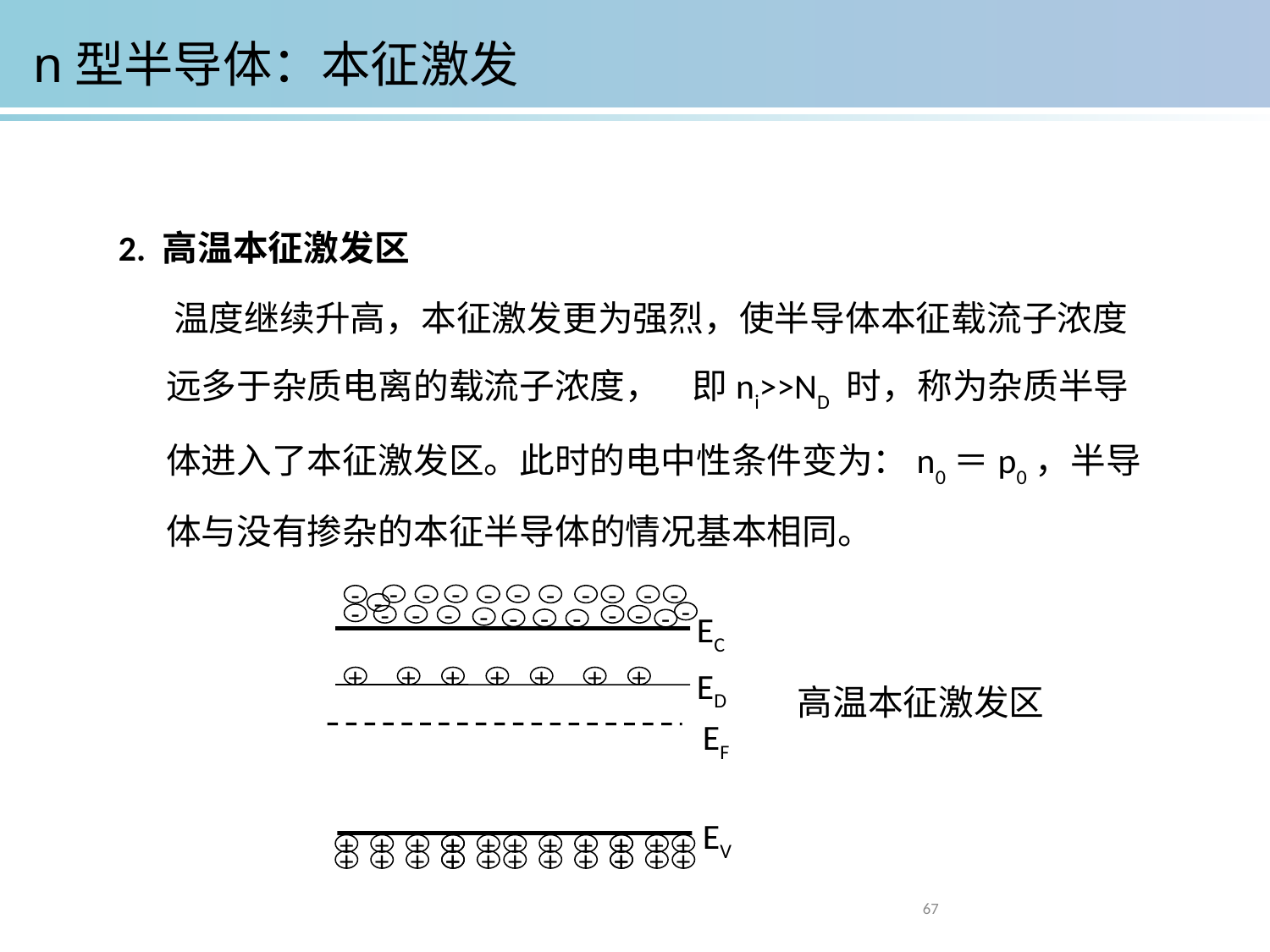

n型半导体：本征激发
2. 高温本征激发区
      温度继续升高，本征激发更为强烈，使半导体本征载流子浓度远多于杂质电离的载流子浓度，    即ni>>ND 时，称为杂质半导体进入了本征激发区。此时的电中性条件变为：n0＝p0，半导体与没有掺杂的本征半导体的情况基本相同。
-
-
-
-
-
-
-
-
-
-
-
-
EC
-
-
-
-
-
-
-
-
-
-
-
-

ED
+
+
+
+
+
+
+

EF

EV

+
+
+
+
+
+
+
+
+
+
+
+
+
+
+
+
+
+
+
+
+
+
+
+
+
+
高温本征激发区
67